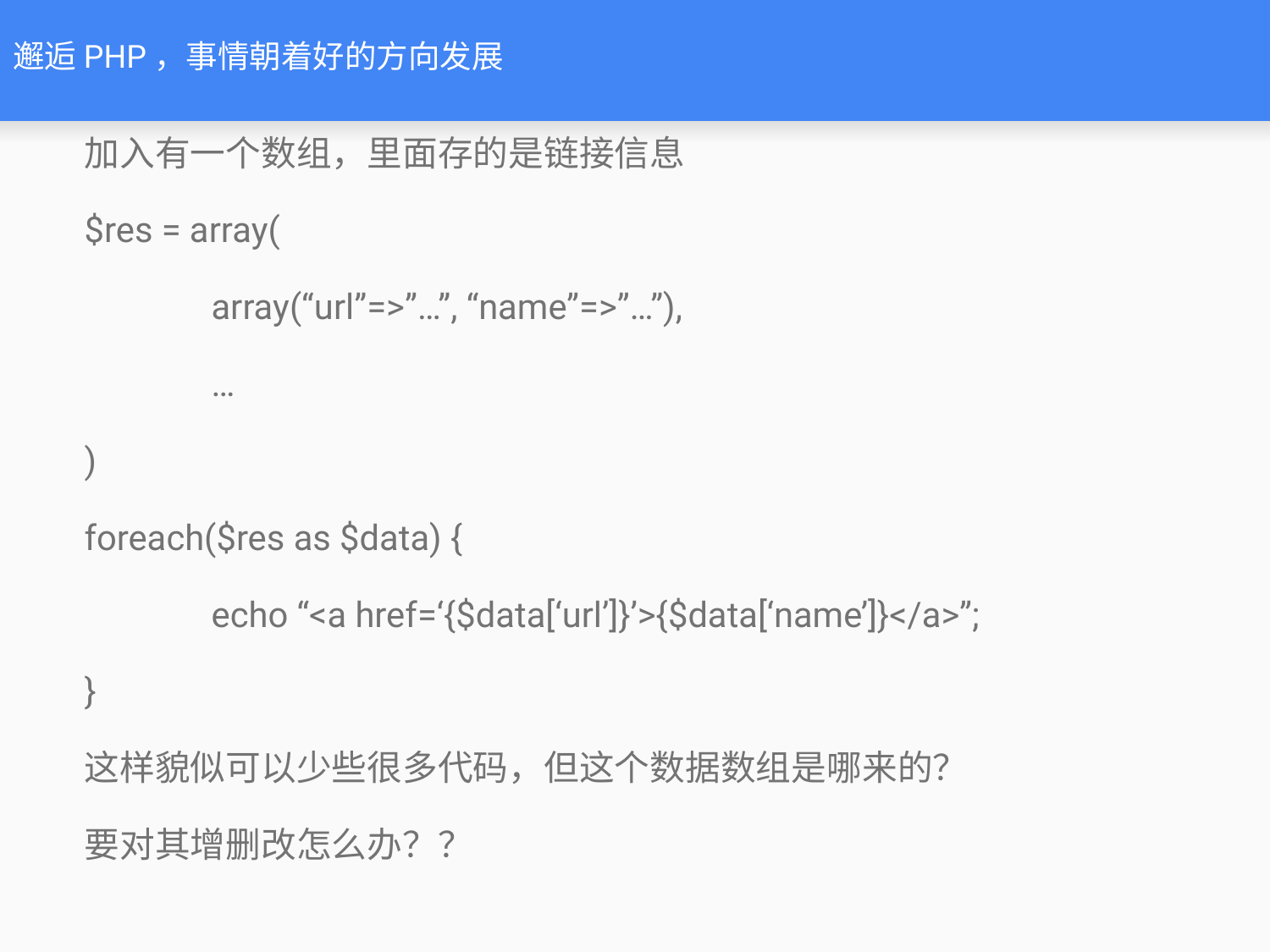

# 邂逅PHP，事情朝着好的方向发展
加入有一个数组，里面存的是链接信息
$res = array(
	array(“url”=>”…”, “name”=>”…”),
	…
)
foreach($res as $data) {
	echo “<a href=‘{$data[‘url’]}’>{$data[‘name’]}</a>”;
}
这样貌似可以少些很多代码，但这个数据数组是哪来的？
要对其增删改怎么办？？